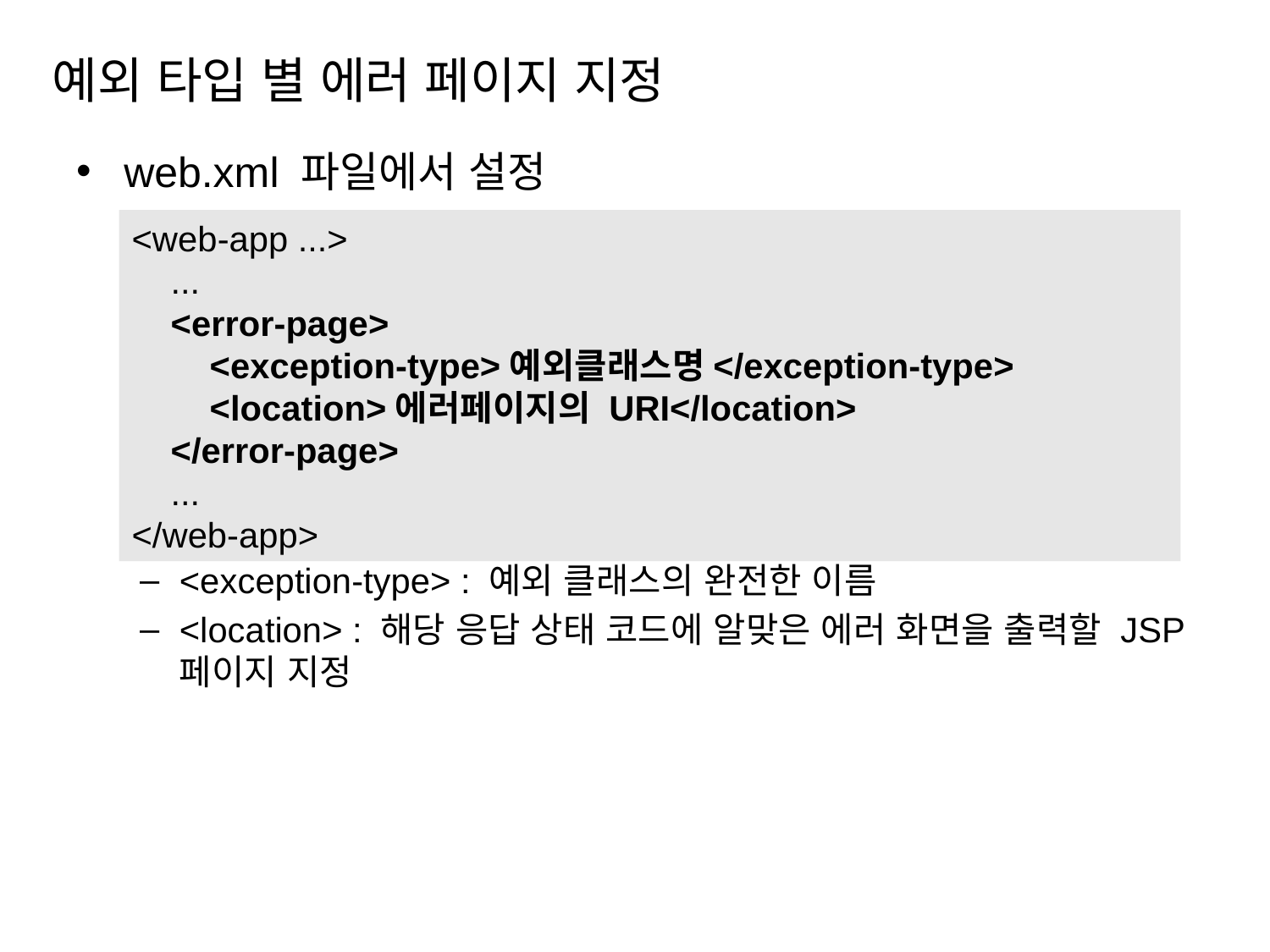

# 예외 타입 별 에러 페이지 지정
web.xml 파일에서 설정

<exception-type> : 예외 클래스의 완전한 이름
<location> : 해당 응답 상태 코드에 알맞은 에러 화면을 출력할 JSP 페이지 지정

<web-app ...>
    ...
    <error-page>
        <exception-type>예외클래스명</exception-type>
        <location>에러페이지의 URI</location>
    </error-page>
    ...
</web-app>